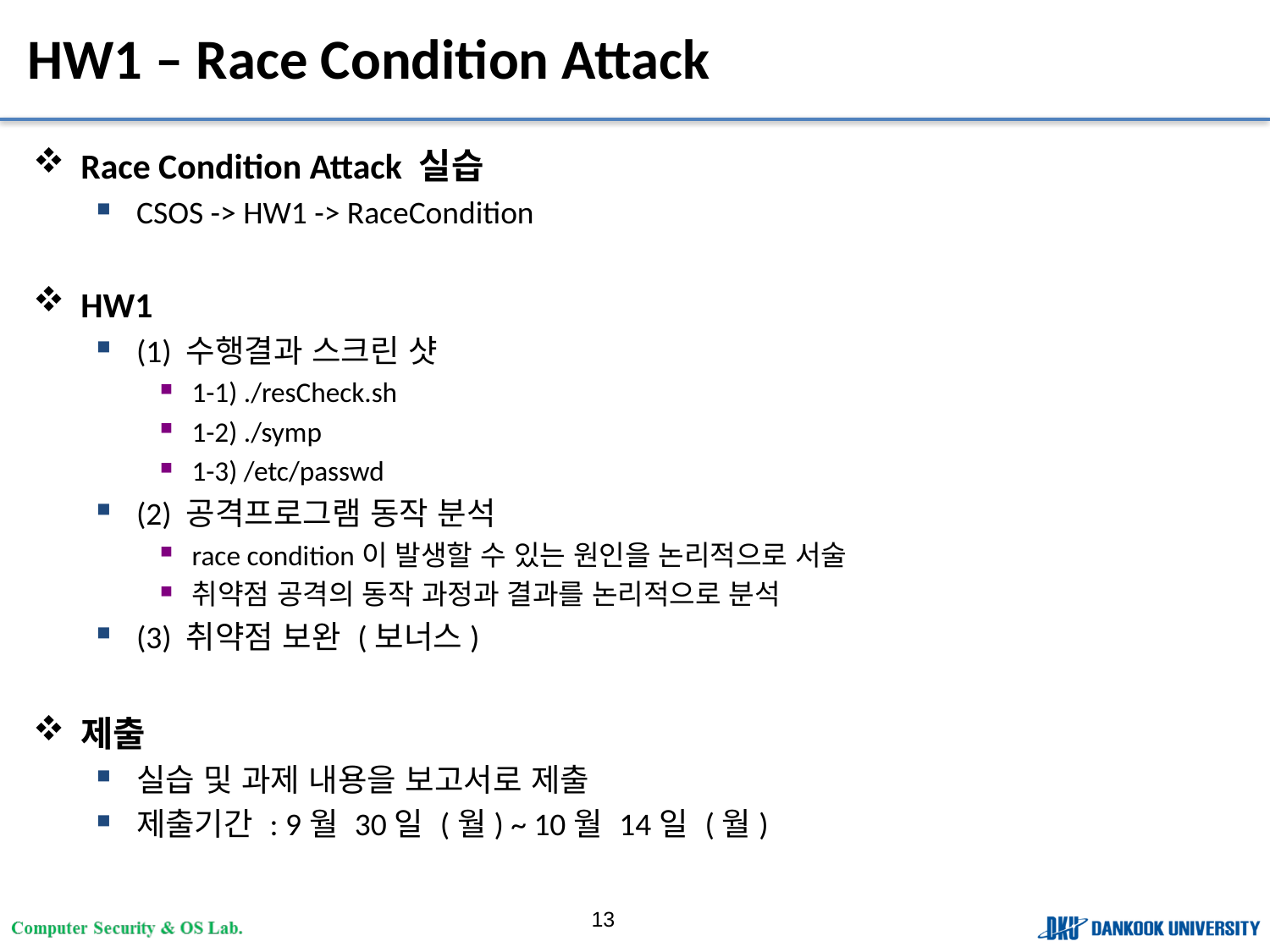

# HW1 – Race Condition Attack
Race Condition Attack 실습
CSOS -> HW1 -> RaceCondition

HW1
(1) 수행결과 스크린 샷
1-1) ./resCheck.sh
1-2) ./symp
1-3) /etc/passwd
(2) 공격프로그램 동작 분석
race condition이 발생할 수 있는 원인을 논리적으로 서술
취약점 공격의 동작 과정과 결과를 논리적으로 분석
(3) 취약점 보완 (보너스)

제출
실습 및 과제 내용을 보고서로 제출
제출기간 : 9월 30일 (월) ~ 10월 14일 (월)

13